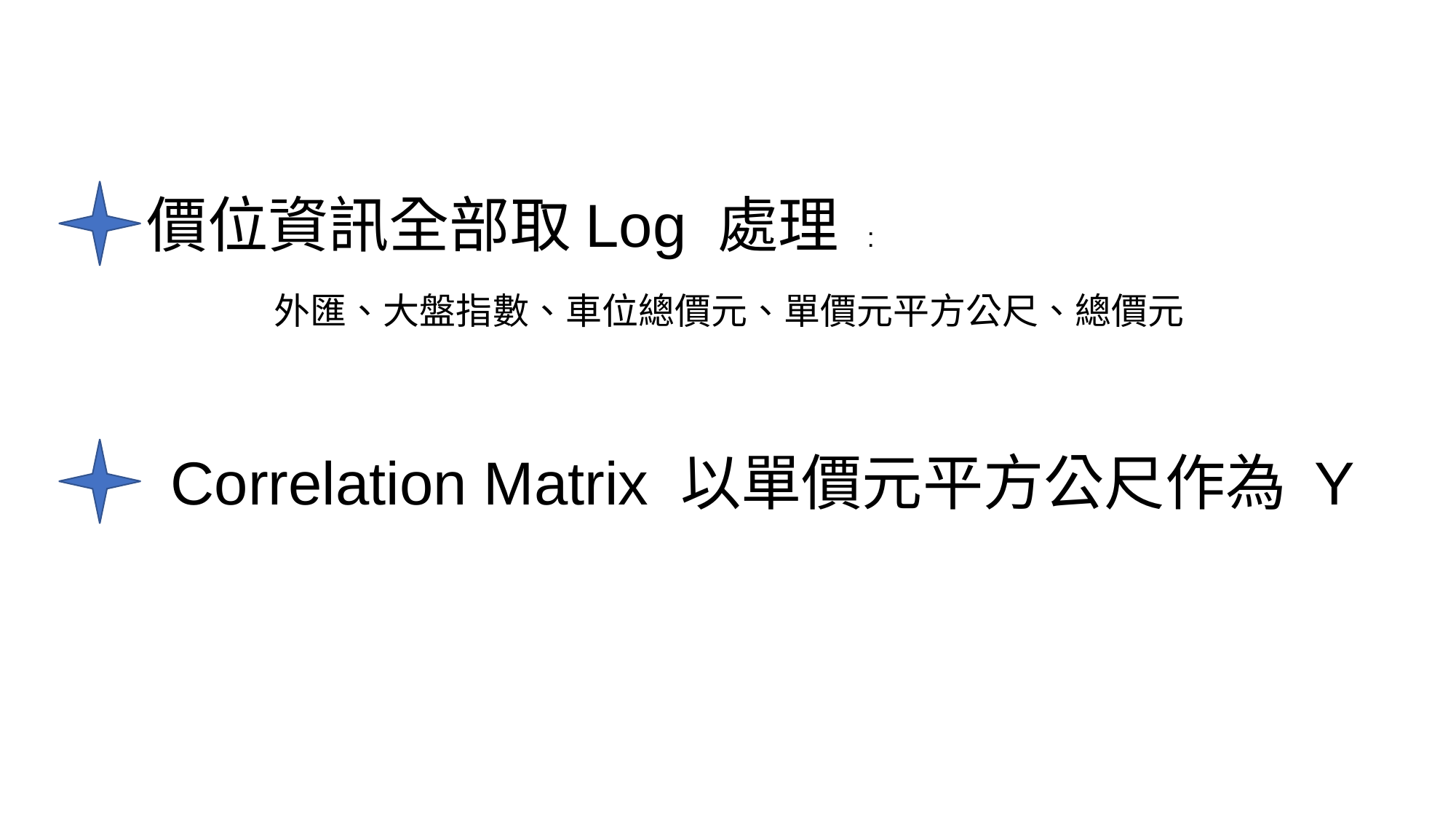

價位資訊全部取Log 處理 :
外匯、大盤指數、車位總價元、單價元平方公尺、總價元

Correlation Matrix 以單價元平方公尺作為 Y